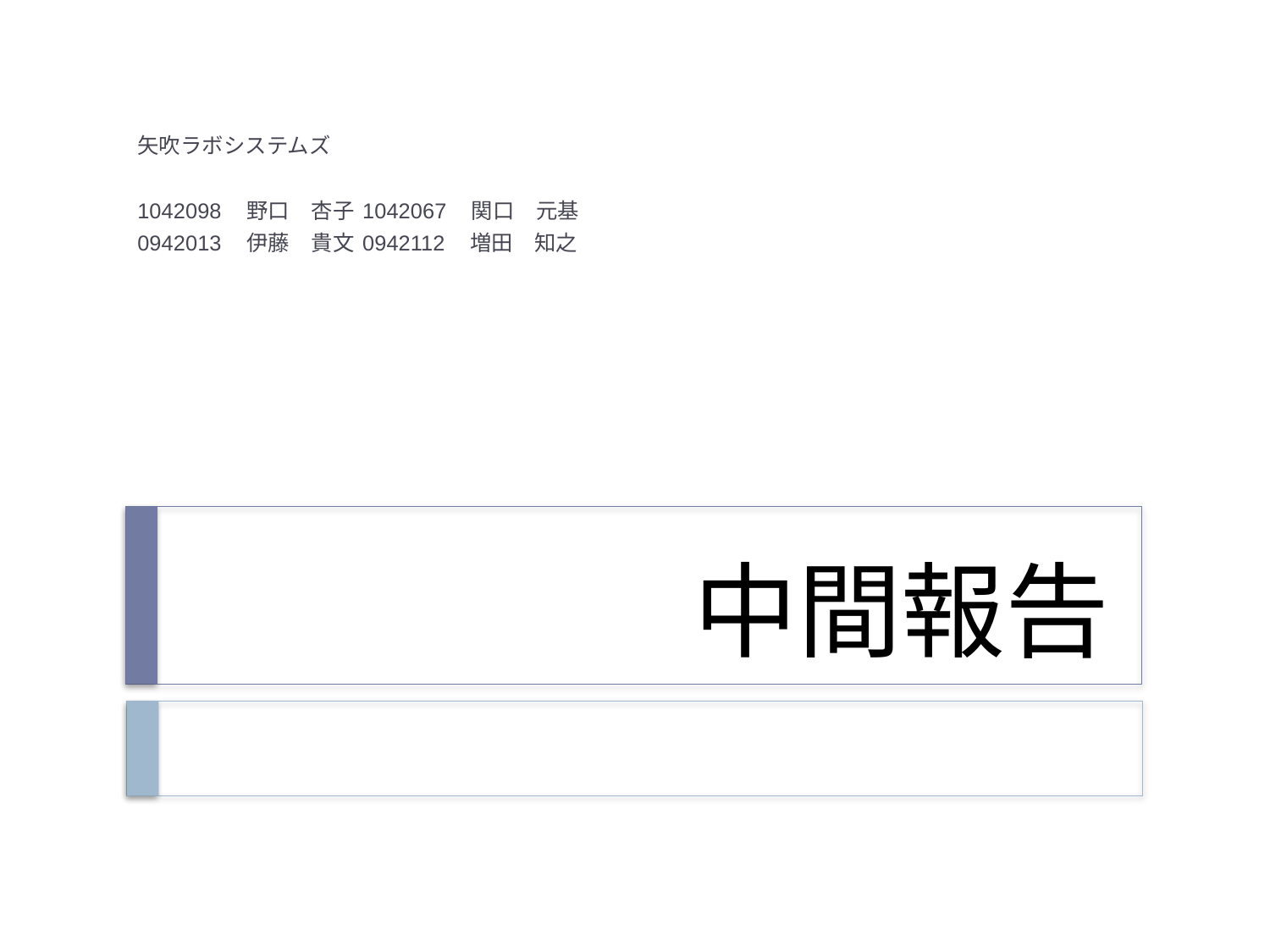

矢吹ラボシステムズ

1042098　野口　杏子 1042067　関口　元基
0942013　伊藤　貴文 0942112　増田　知之
# 中間報告